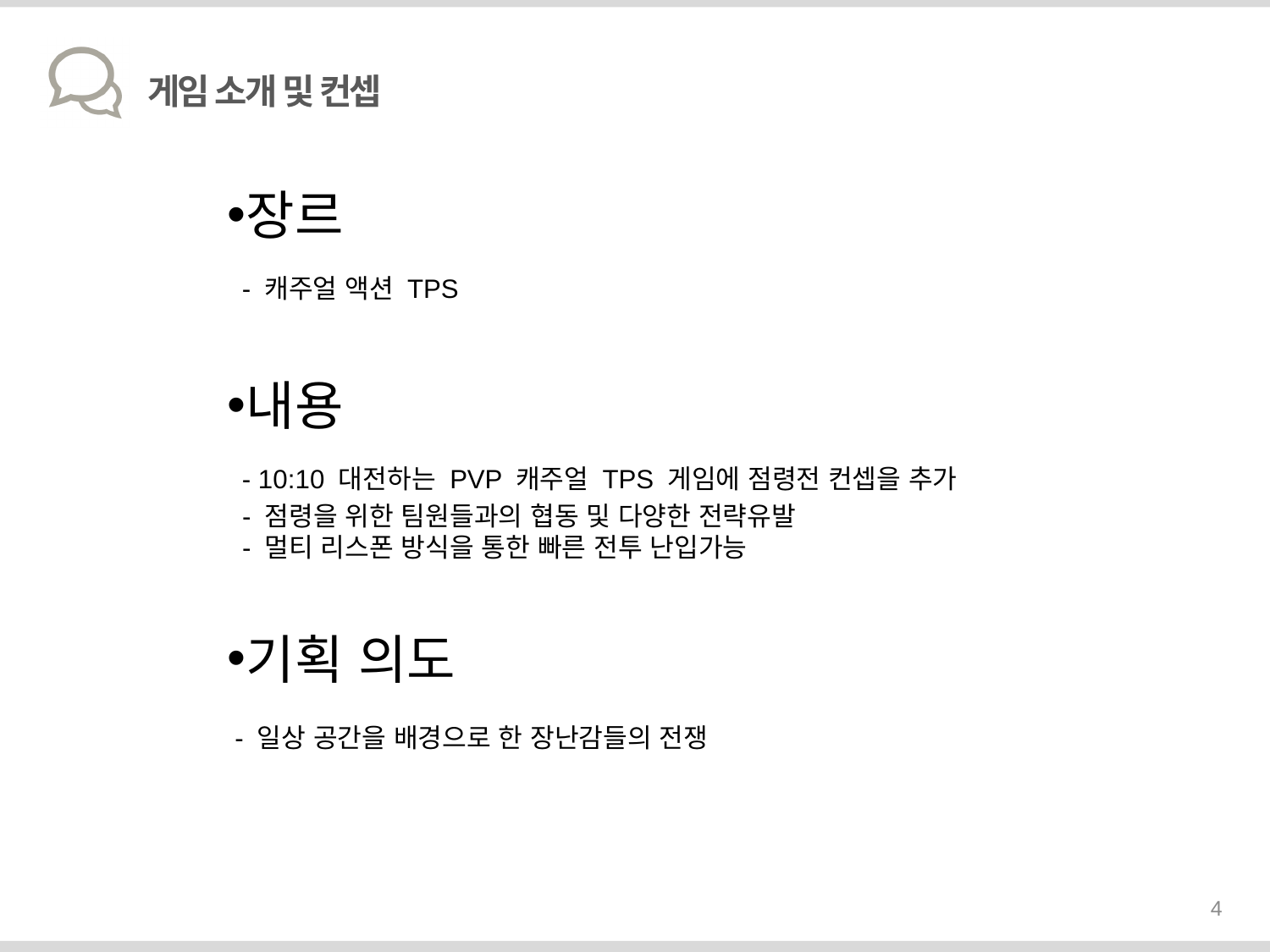

# 게임 소개 및 컨셉
장르
 - 캐주얼 액션 TPS

내용
 - 10:10 대전하는 PVP 캐주얼 TPS 게임에 점령전 컨셉을 추가
  - 점령을 위한 팀원들과의 협동 및 다양한 전략유발
  - 멀티 리스폰 방식을 통한 빠른 전투 난입가능

기획 의도

 - 일상 공간을 배경으로 한 장난감들의 전쟁

4